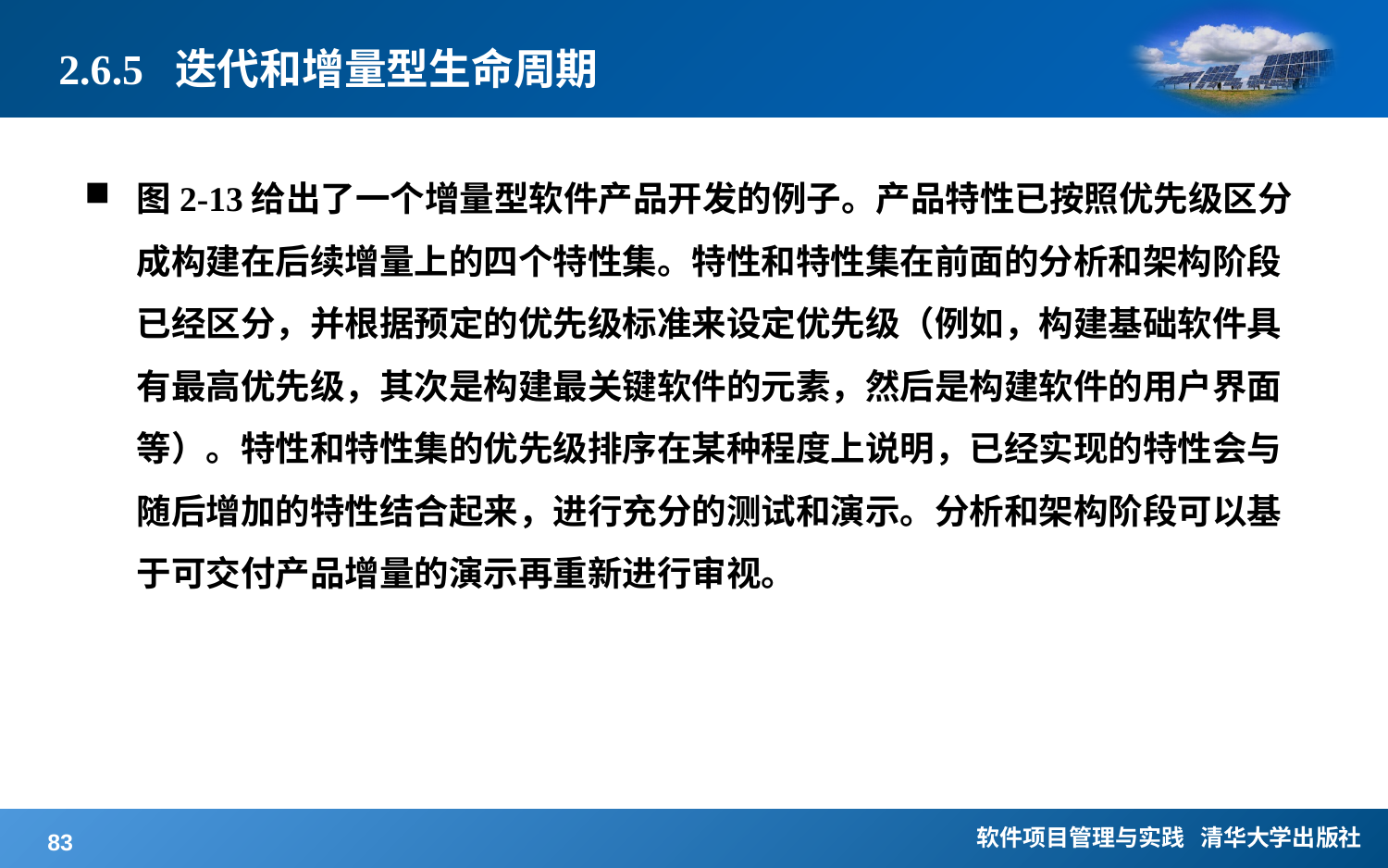

# 2.6.5  迭代和增量型生命周期
图2-13给出了一个增量型软件产品开发的例子。产品特性已按照优先级区分成构建在后续增量上的四个特性集。特性和特性集在前面的分析和架构阶段已经区分，并根据预定的优先级标准来设定优先级（例如，构建基础软件具有最高优先级，其次是构建最关键软件的元素，然后是构建软件的用户界面等）。特性和特性集的优先级排序在某种程度上说明，已经实现的特性会与随后增加的特性结合起来，进行充分的测试和演示。分析和架构阶段可以基于可交付产品增量的演示再重新进行审视。